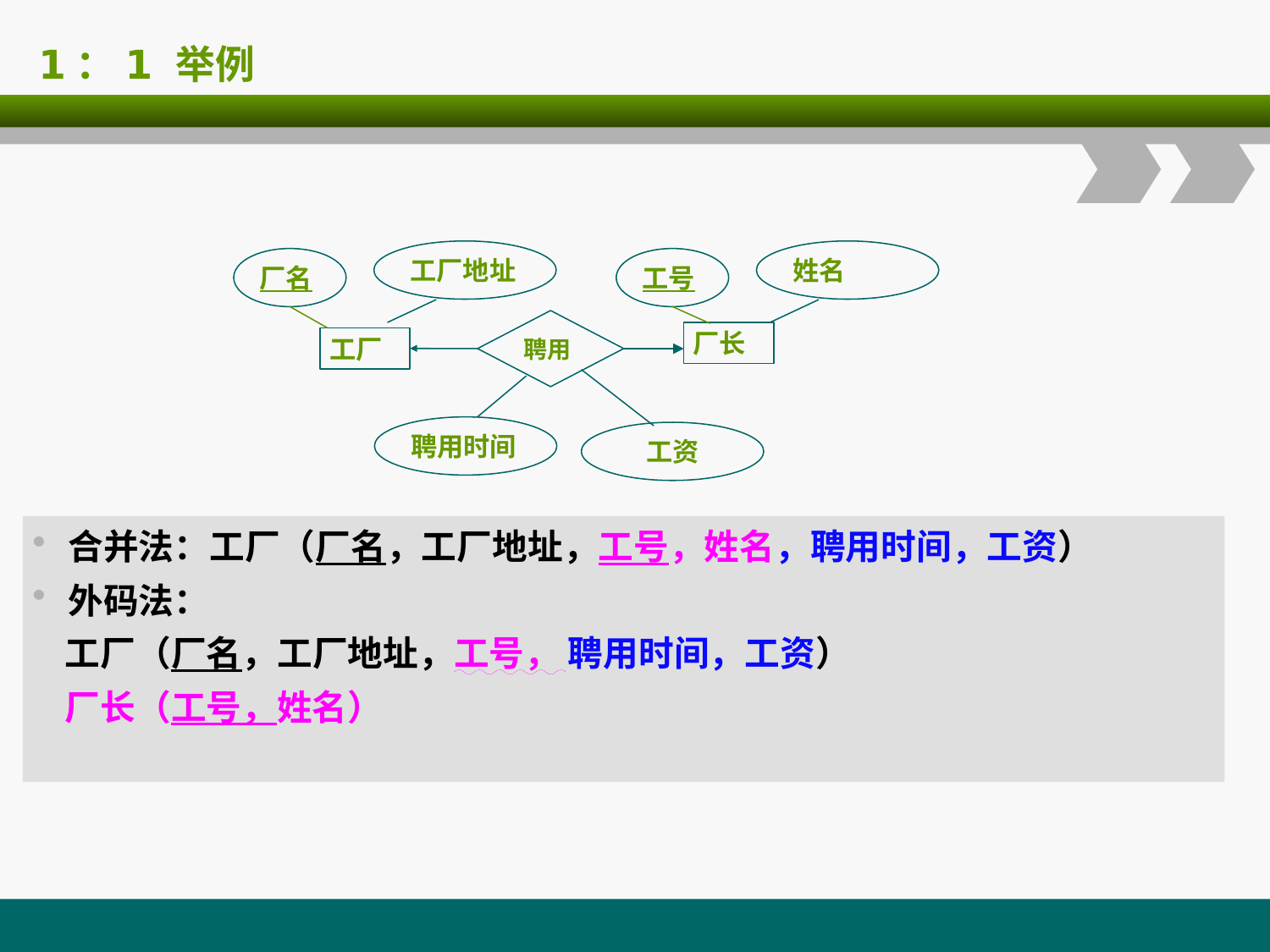

# 1：1 举例
工厂地址
厂名
姓名
工号
聘用
厂长
工厂
聘用时间
工资
合并法：工厂（厂名，工厂地址，工号，姓名，聘用时间，工资）
外码法：
   工厂（厂名，工厂地址，工号， 聘用时间，工资）
   厂长（工号，姓名）